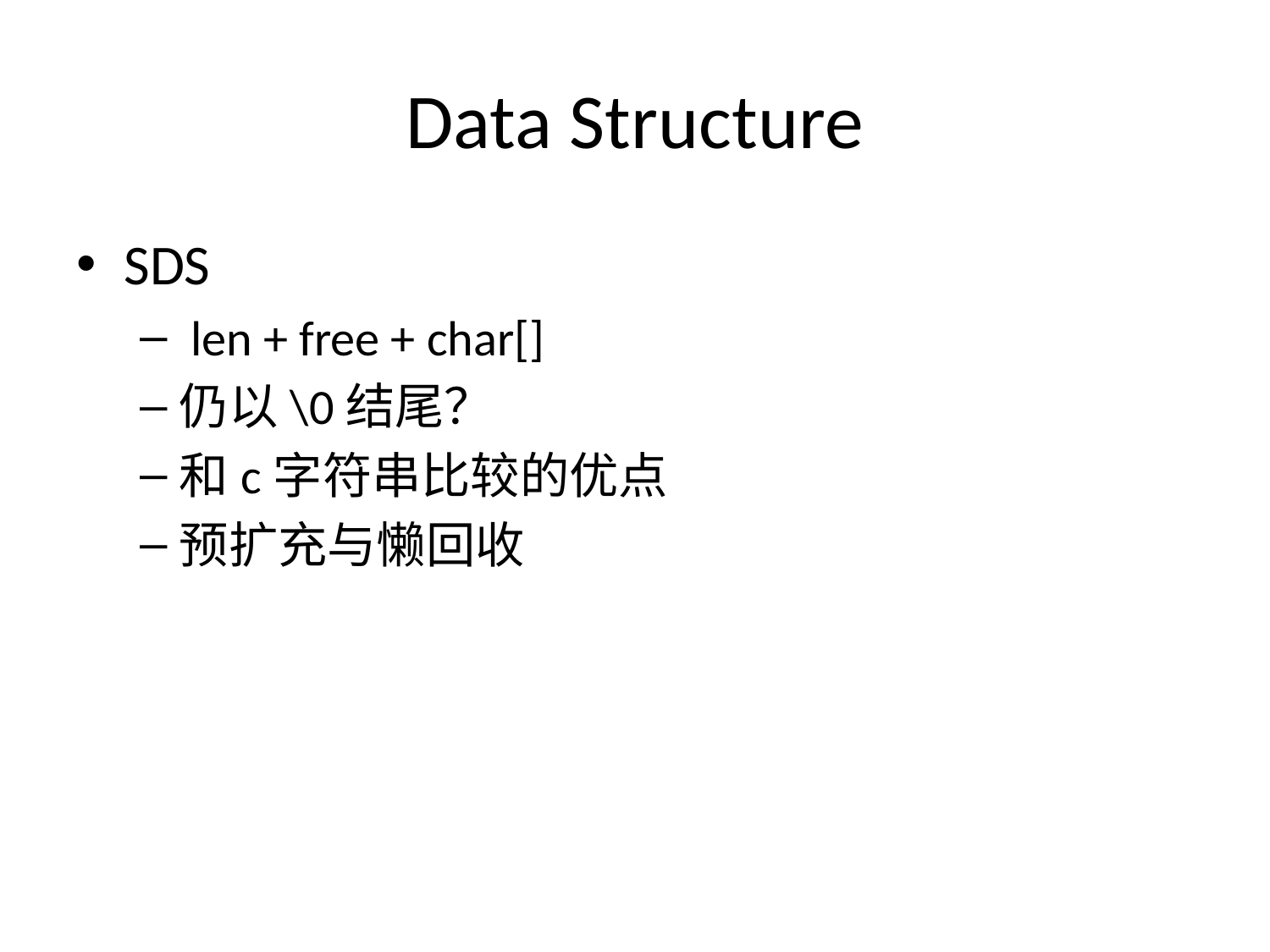

# Data Structure
SDS
 len + free + char[]
仍以\0结尾？
和c字符串比较的优点
预扩充与懒回收